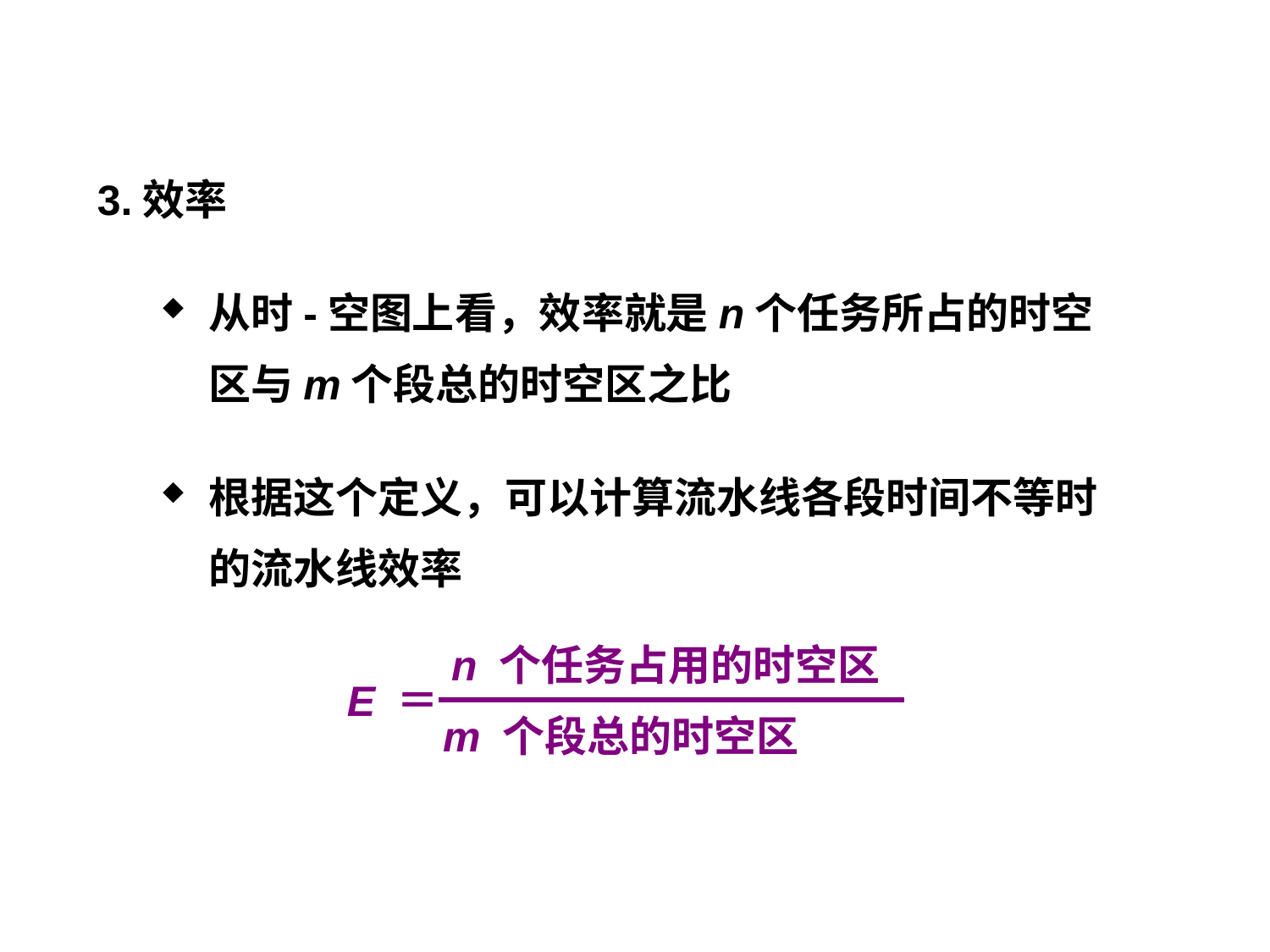

3.效率
从时-空图上看，效率就是n个任务所占的时空区与m个段总的时空区之比
根据这个定义，可以计算流水线各段时间不等时的流水线效率
　 　n 个任务占用的时空区
E ＝━━━━━━━━━━━
         m 个段总的时空区